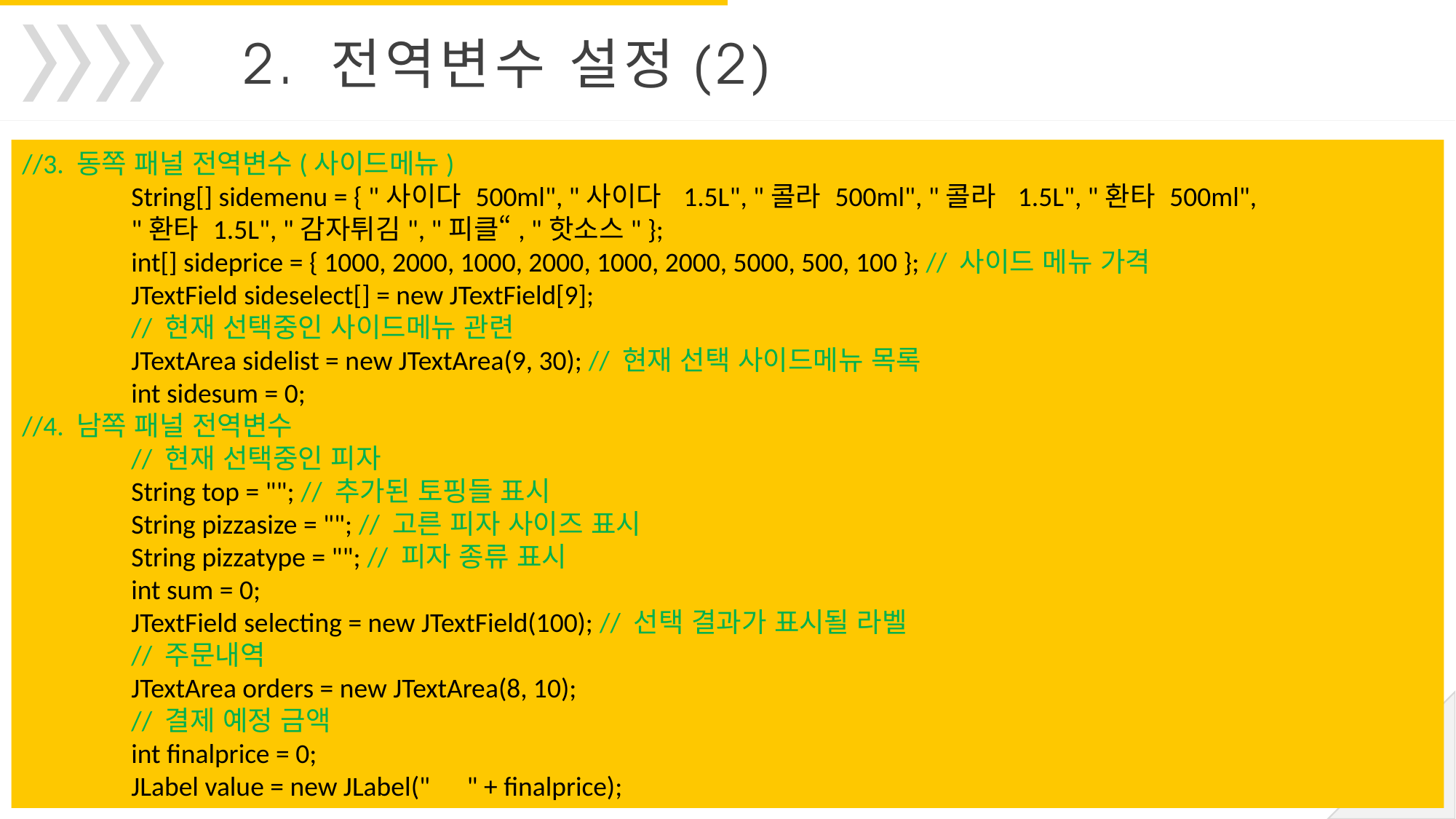

2. 전역변수 설정(2)

//3. 동쪽 패널 전역변수(사이드메뉴)
	String[] sidemenu = { "사이다 500ml", "사이다  1.5L", "콜라 500ml", "콜라  1.5L", "환타 500ml",
	"환타 1.5L", "감자튀김", "피클“, "핫소스" };
	int[] sideprice = { 1000, 2000, 1000, 2000, 1000, 2000, 5000, 500, 100 }; // 사이드 메뉴 가격
	JTextField sideselect[] = new JTextField[9];
	// 현재 선택중인 사이드메뉴 관련
	JTextArea sidelist = new JTextArea(9, 30); // 현재 선택 사이드메뉴 목록
	int sidesum = 0;
//4. 남쪽 패널 전역변수
	// 현재 선택중인 피자
	String top = ""; // 추가된 토핑들 표시
	String pizzasize = ""; // 고른 피자 사이즈 표시
	String pizzatype = ""; // 피자 종류 표시
	int sum = 0;
	JTextField selecting = new JTextField(100); // 선택 결과가 표시될 라벨
	// 주문내역
	JTextArea orders = new JTextArea(8, 10);
	// 결제 예정 금액
	int finalprice = 0;
	JLabel value = new JLabel("      " + finalprice);